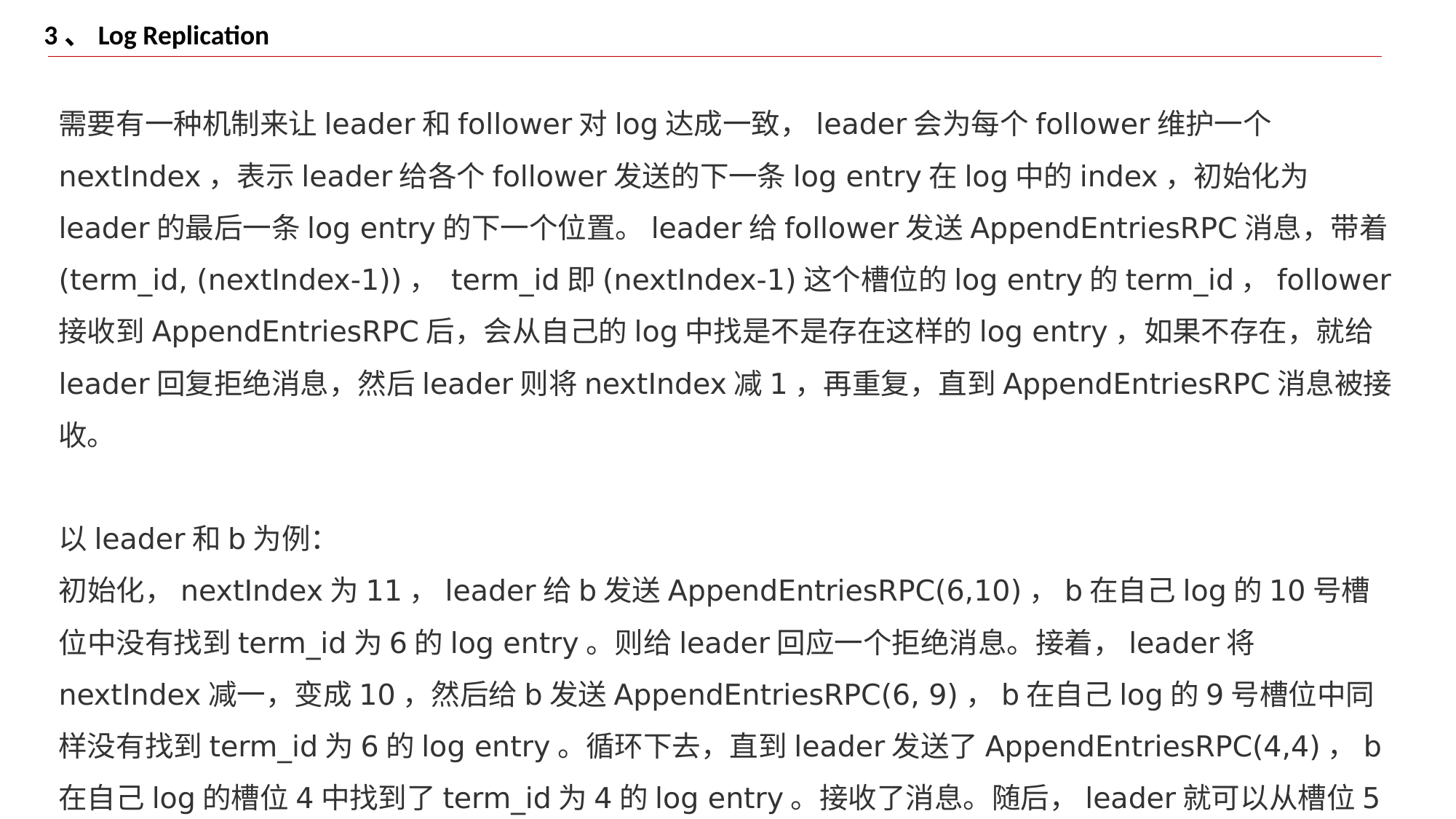

3、Log Replication
需要有一种机制来让leader和follower对log达成一致，leader会为每个follower维护一个nextIndex，表示leader给各个follower发送的下一条log entry在log中的index，初始化为leader的最后一条log entry的下一个位置。leader给follower发送AppendEntriesRPC消息，带着(term_id, (nextIndex-1))， term_id即(nextIndex-1)这个槽位的log entry的term_id，follower接收到AppendEntriesRPC后，会从自己的log中找是不是存在这样的log entry，如果不存在，就给leader回复拒绝消息，然后leader则将nextIndex减1，再重复，直到AppendEntriesRPC消息被接收。

以leader和b为例：
初始化，nextIndex为11，leader给b发送AppendEntriesRPC(6,10)，b在自己log的10号槽位中没有找到term_id为6的log entry。则给leader回应一个拒绝消息。接着，leader将nextIndex减一，变成10，然后给b发送AppendEntriesRPC(6, 9)，b在自己log的9号槽位中同样没有找到term_id为6的log entry。循环下去，直到leader发送了AppendEntriesRPC(4,4)，b在自己log的槽位4中找到了term_id为4的log entry。接收了消息。随后，leader就可以从槽位5开始给b推送日志。